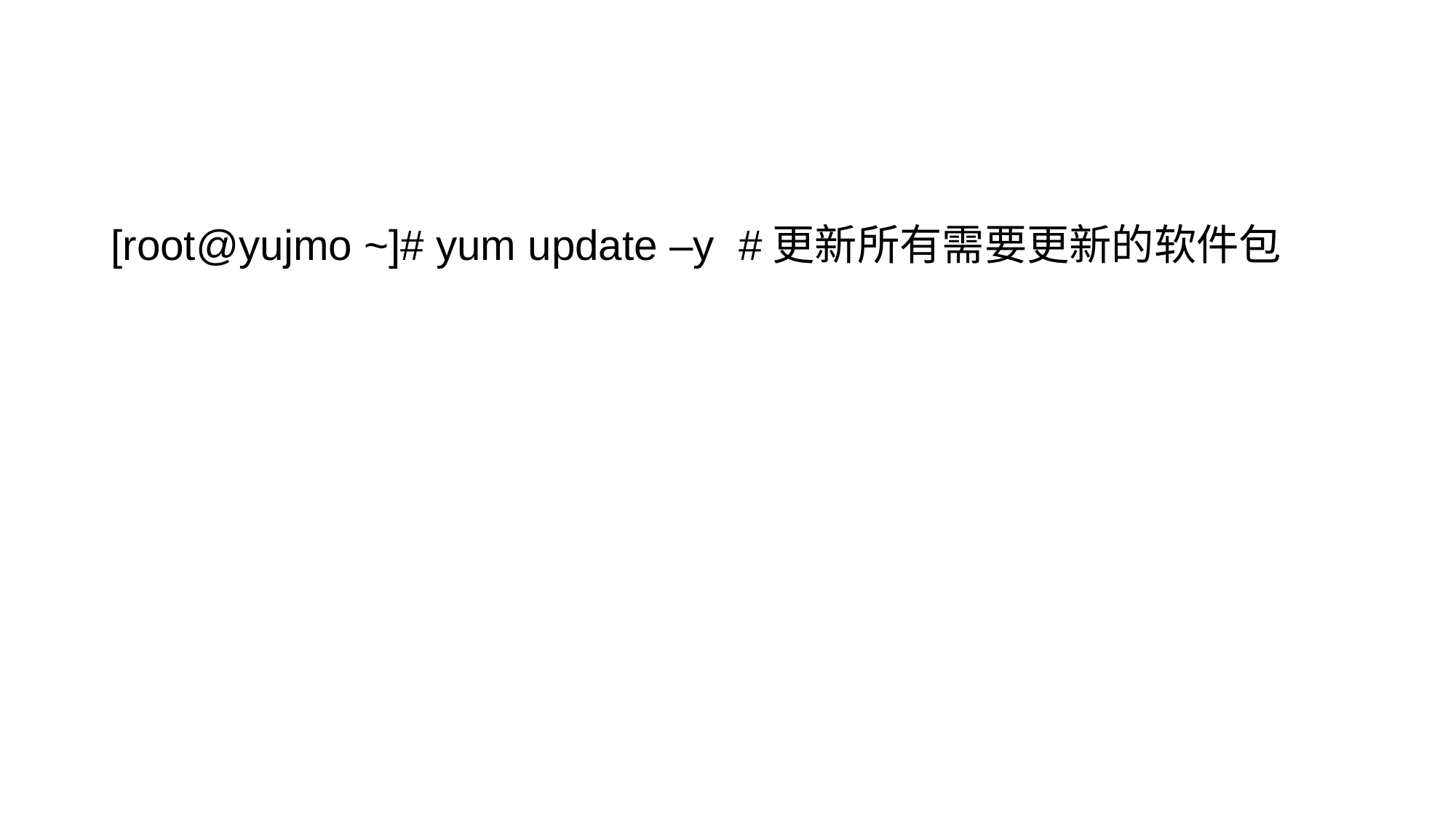

#
[root@yujmo ~]# yum update –y  #更新所有需要更新的软件包